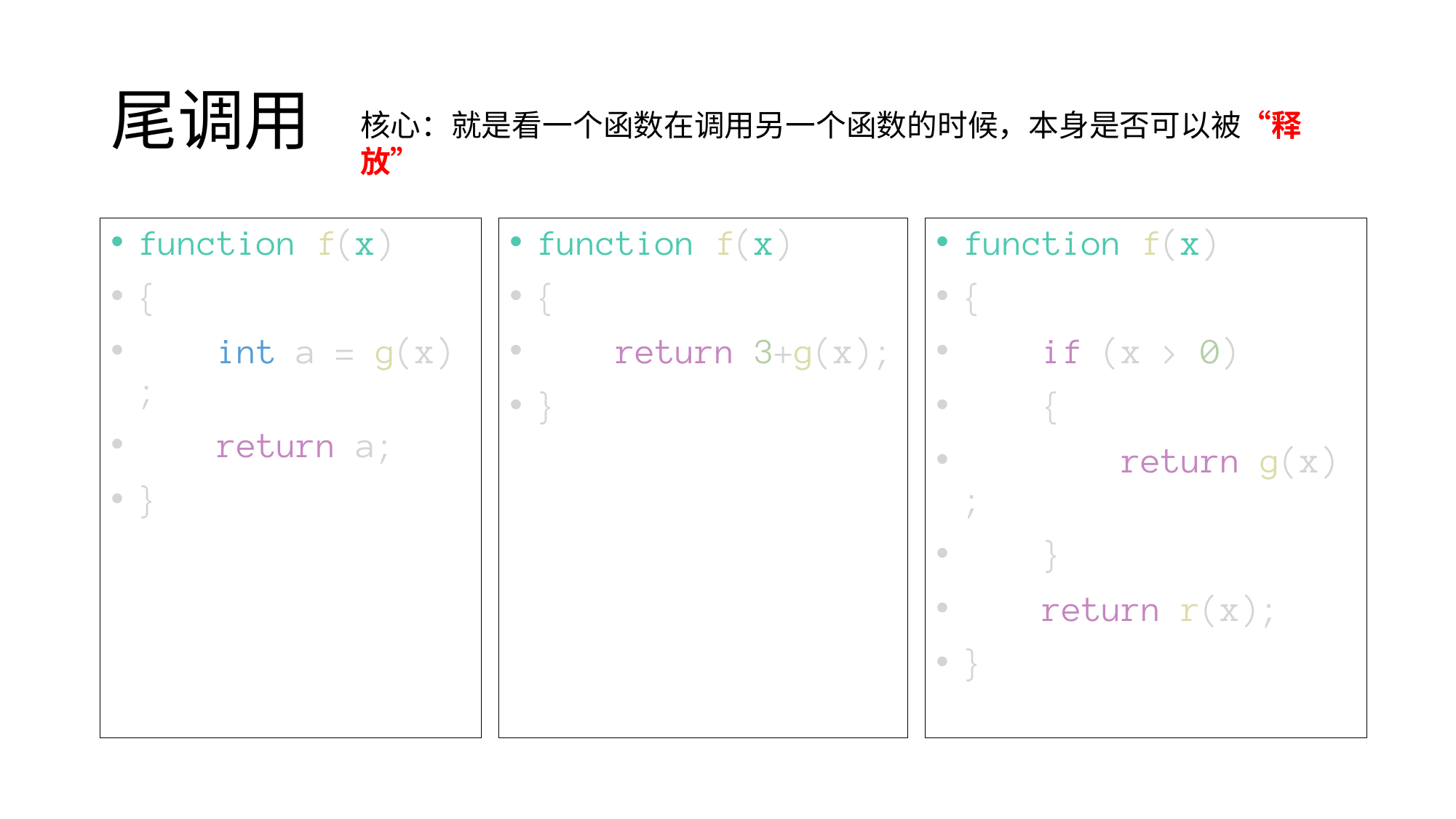

# 尾调用
核心：就是看一个函数在调用另一个函数的时候，本身是否可以被“释放”
function f(x)
{
    int a = g(x);
    return a;
}

function f(x)
{
    return 3+g(x);
}
function f(x)
{
    if (x > 0)
    {
        return g(x);
    }
    return r(x);
}